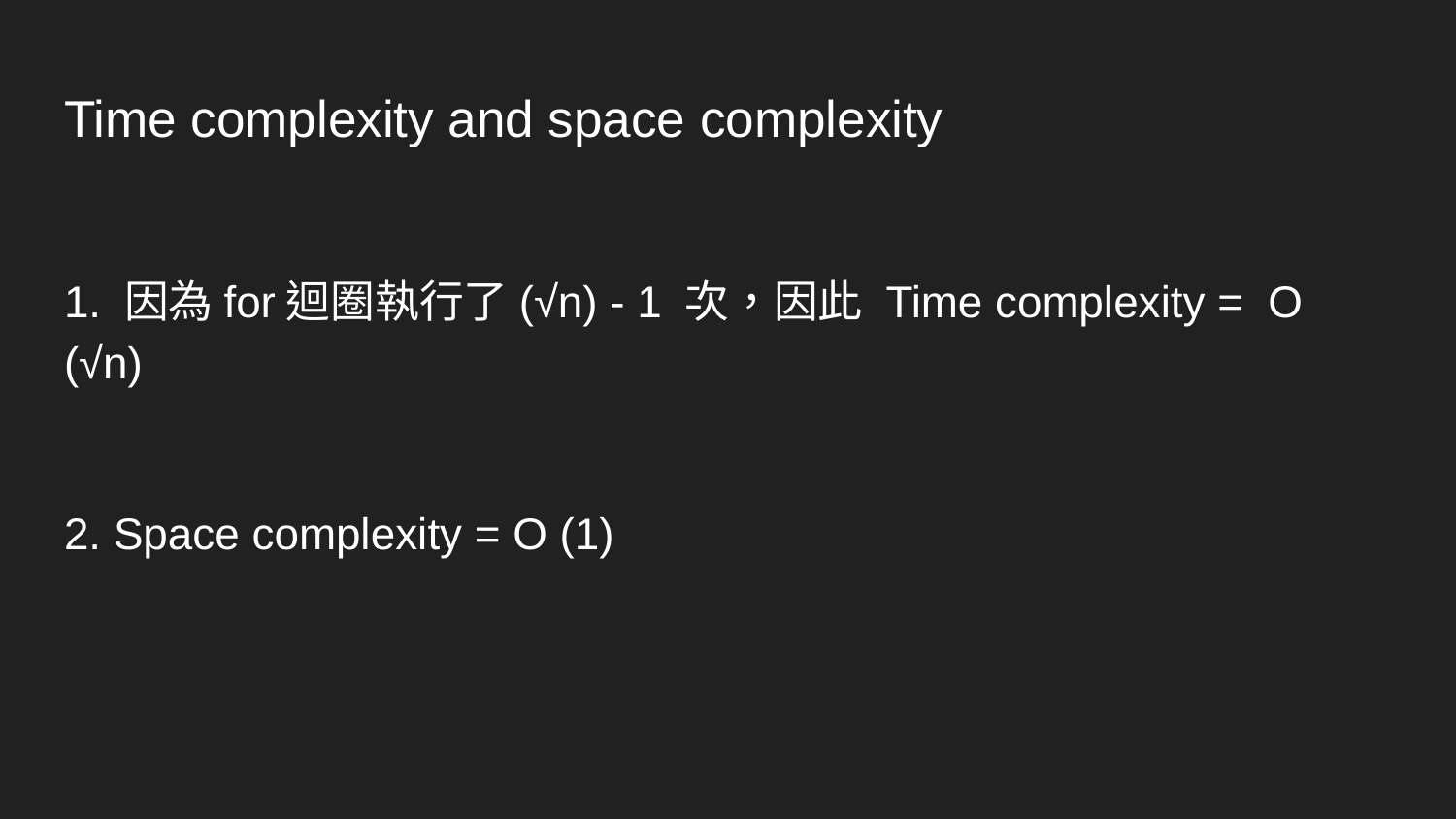

# Time complexity and space complexity

1. 因為for迴圈執行了(√n) - 1 次，因此 Time complexity =  O (√n)

2. Space complexity = O (1)